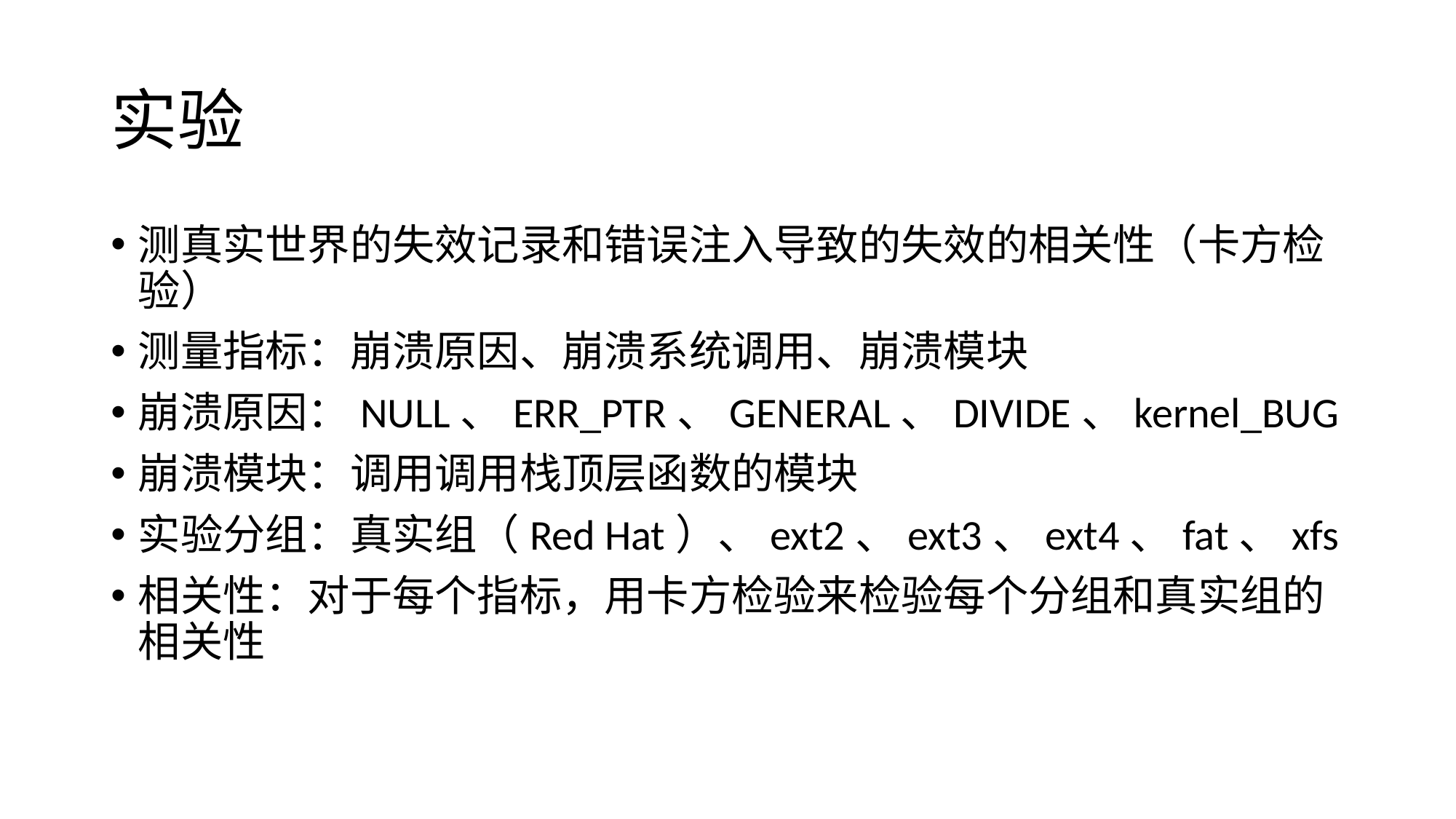

# 实验
测真实世界的失效记录和错误注入导致的失效的相关性（卡方检验）
测量指标：崩溃原因、崩溃系统调用、崩溃模块
崩溃原因：NULL、ERR_PTR、GENERAL、DIVIDE、kernel_BUG
崩溃模块：调用调用栈顶层函数的模块
实验分组：真实组（Red Hat）、ext2、ext3、ext4、fat、xfs
相关性：对于每个指标，用卡方检验来检验每个分组和真实组的相关性